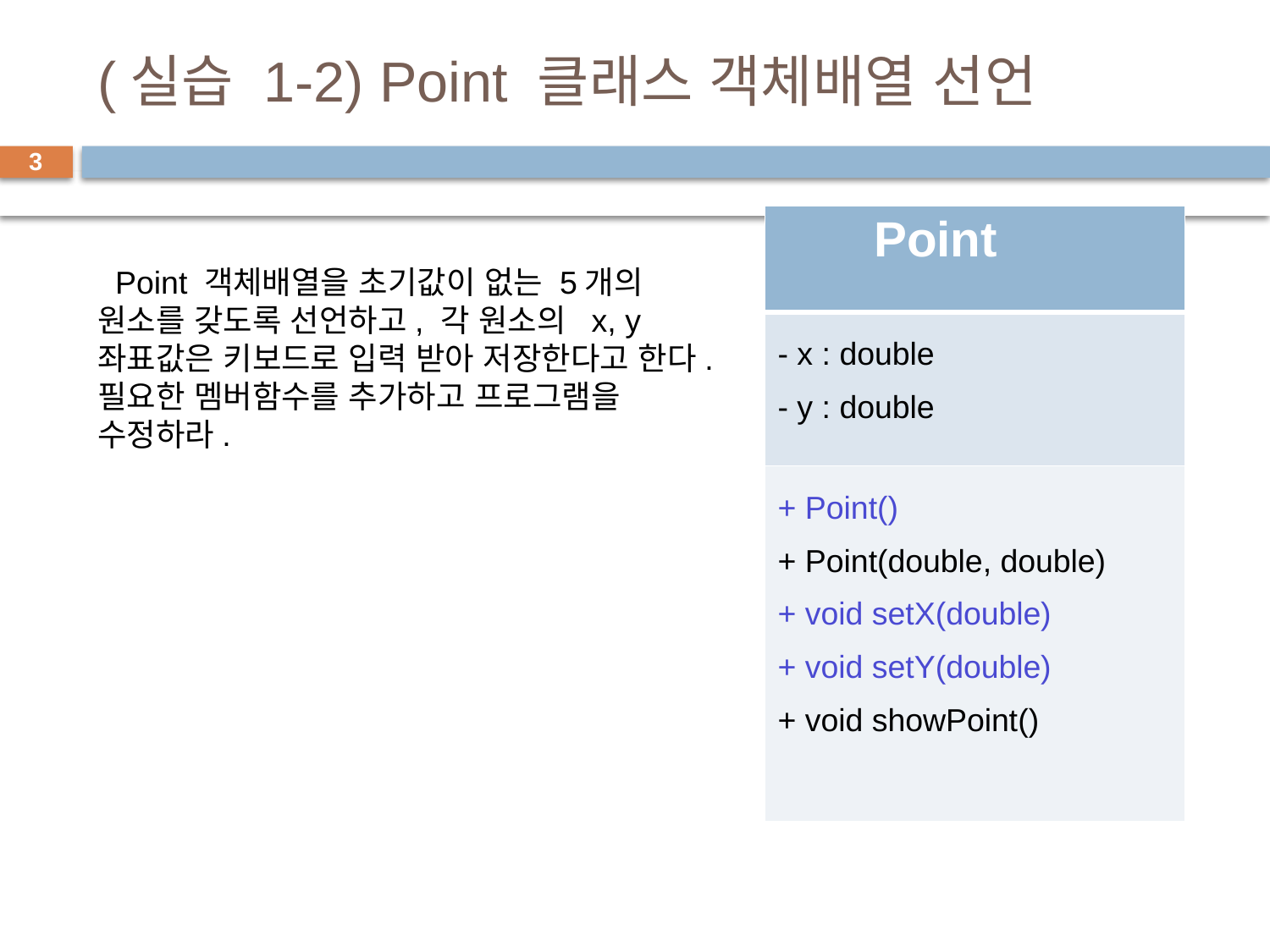

# (실습 1-2) Point 클래스 객체배열 선언
3
| Point |
| --- |
| - x : double - y : double |
| + Point() + Point(double, double) + void setX(double) + void setY(double) + void showPoint() |
  Point 객체배열을 초기값이 없는 5개의 원소를 갖도록 선언하고, 각 원소의  x, y 좌표값은 키보드로 입력 받아 저장한다고 한다.  필요한 멤버함수를 추가하고 프로그램을 수정하라.